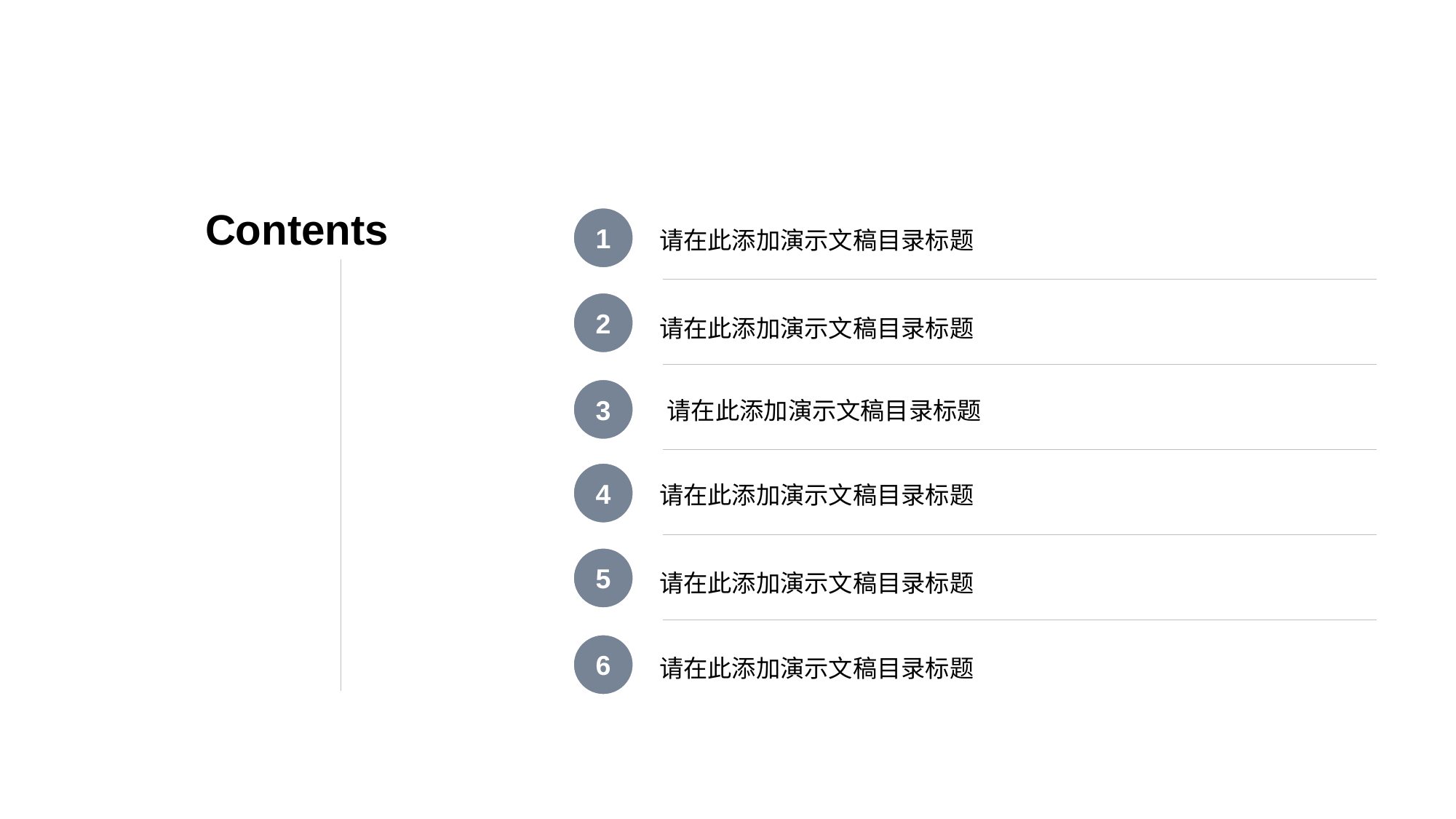

Contents
1
请在此添加演示文稿目录标题
2
请在此添加演示文稿目录标题
3
请在此添加演示文稿目录标题
4
请在此添加演示文稿目录标题
5
请在此添加演示文稿目录标题
6
请在此添加演示文稿目录标题